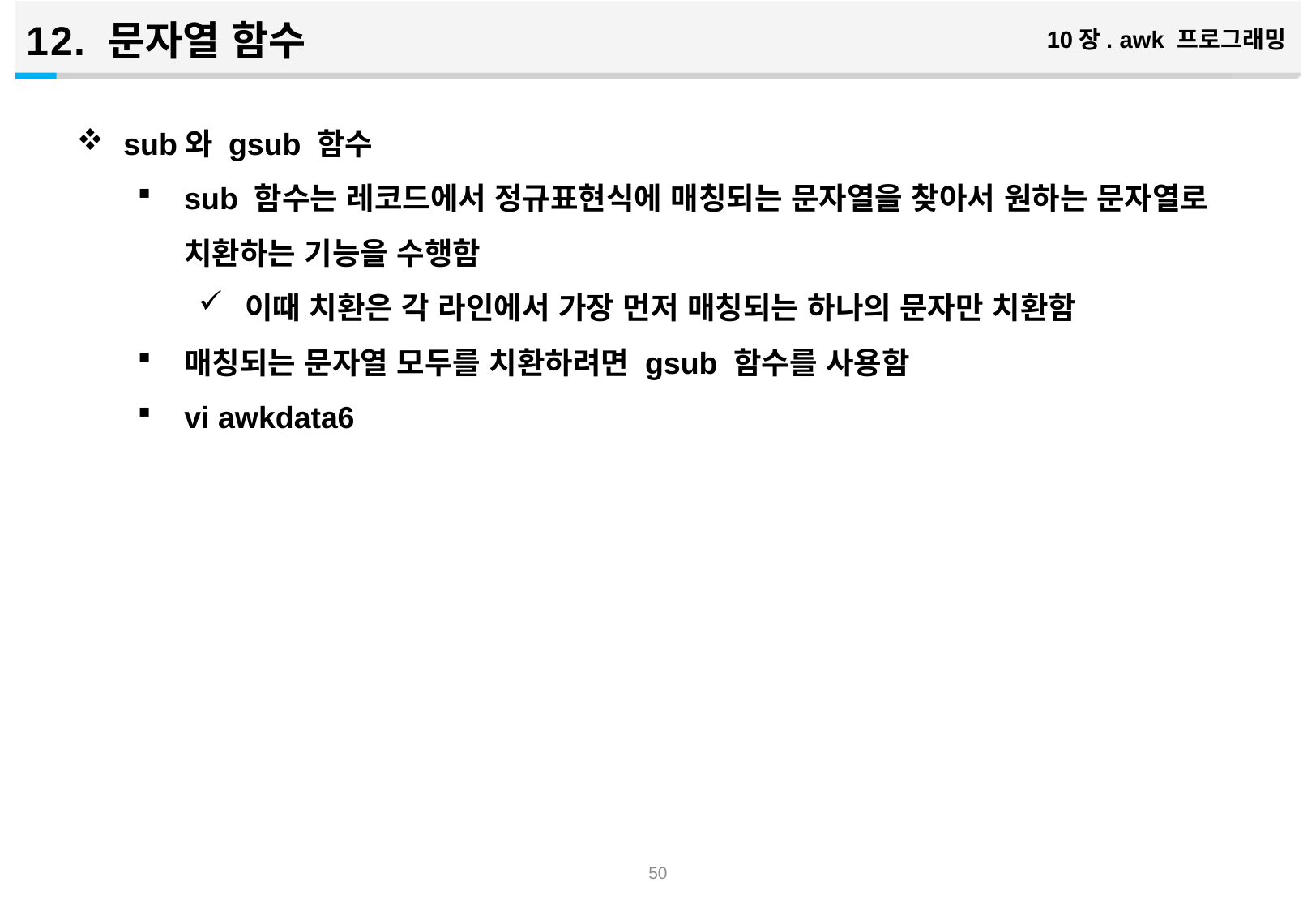

문자열 함수
10장. awk 프로그래밍
sub와 gsub 함수
sub 함수는 레코드에서 정규표현식에 매칭되는 문자열을 찾아서 원하는 문자열로 치환하는 기능을 수행함
이때 치환은 각 라인에서 가장 먼저 매칭되는 하나의 문자만 치환함
매칭되는 문자열 모두를 치환하려면 gsub 함수를 사용함
vi awkdata6
50